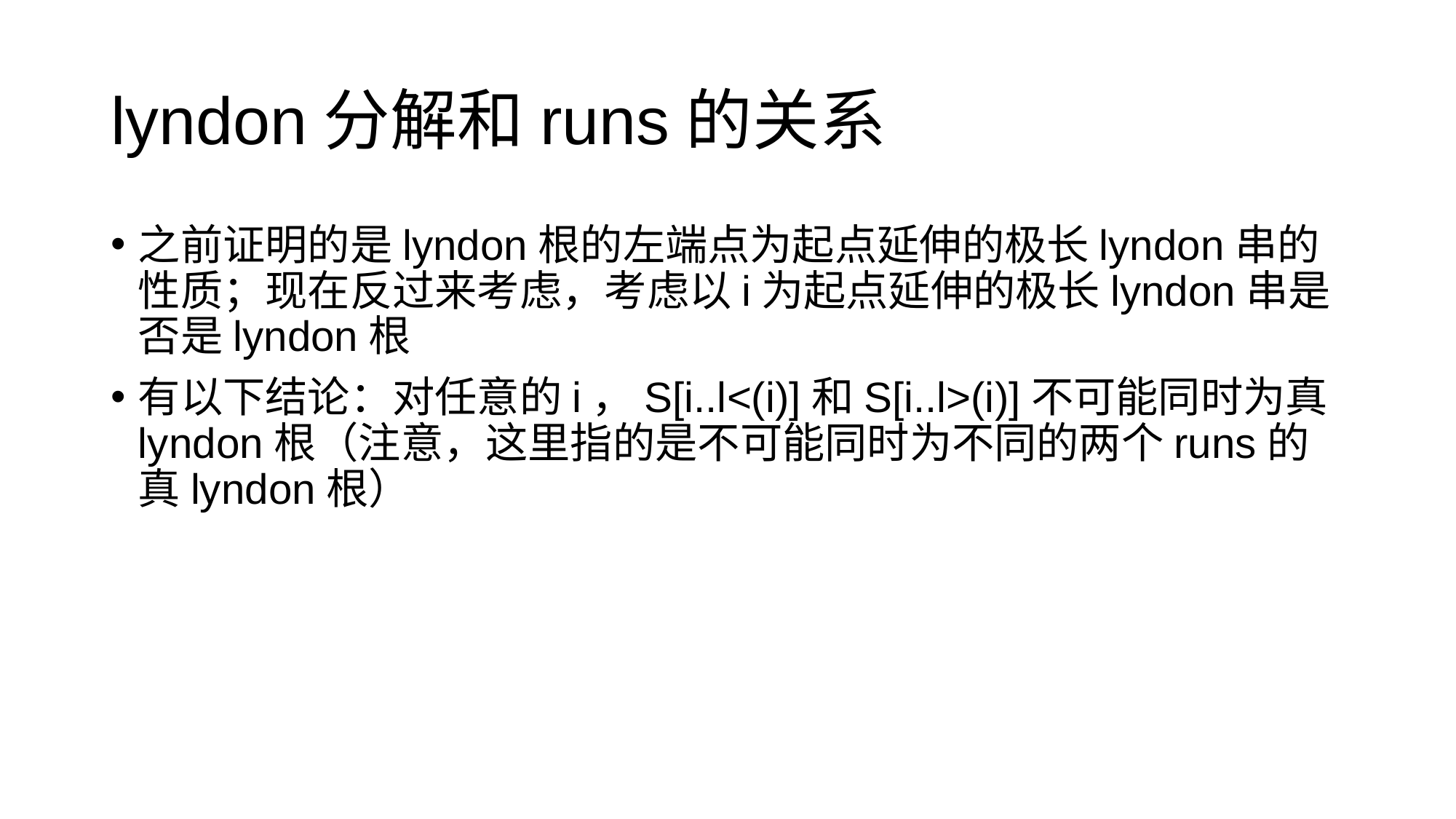

# lyndon分解和runs的关系
之前证明的是lyndon根的左端点为起点延伸的极长lyndon串的性质；现在反过来考虑，考虑以i为起点延伸的极长lyndon串是否是lyndon根
有以下结论：对任意的i，S[i..l<(i)]和S[i..l>(i)]不可能同时为真lyndon根（注意，这里指的是不可能同时为不同的两个runs的真lyndon根）